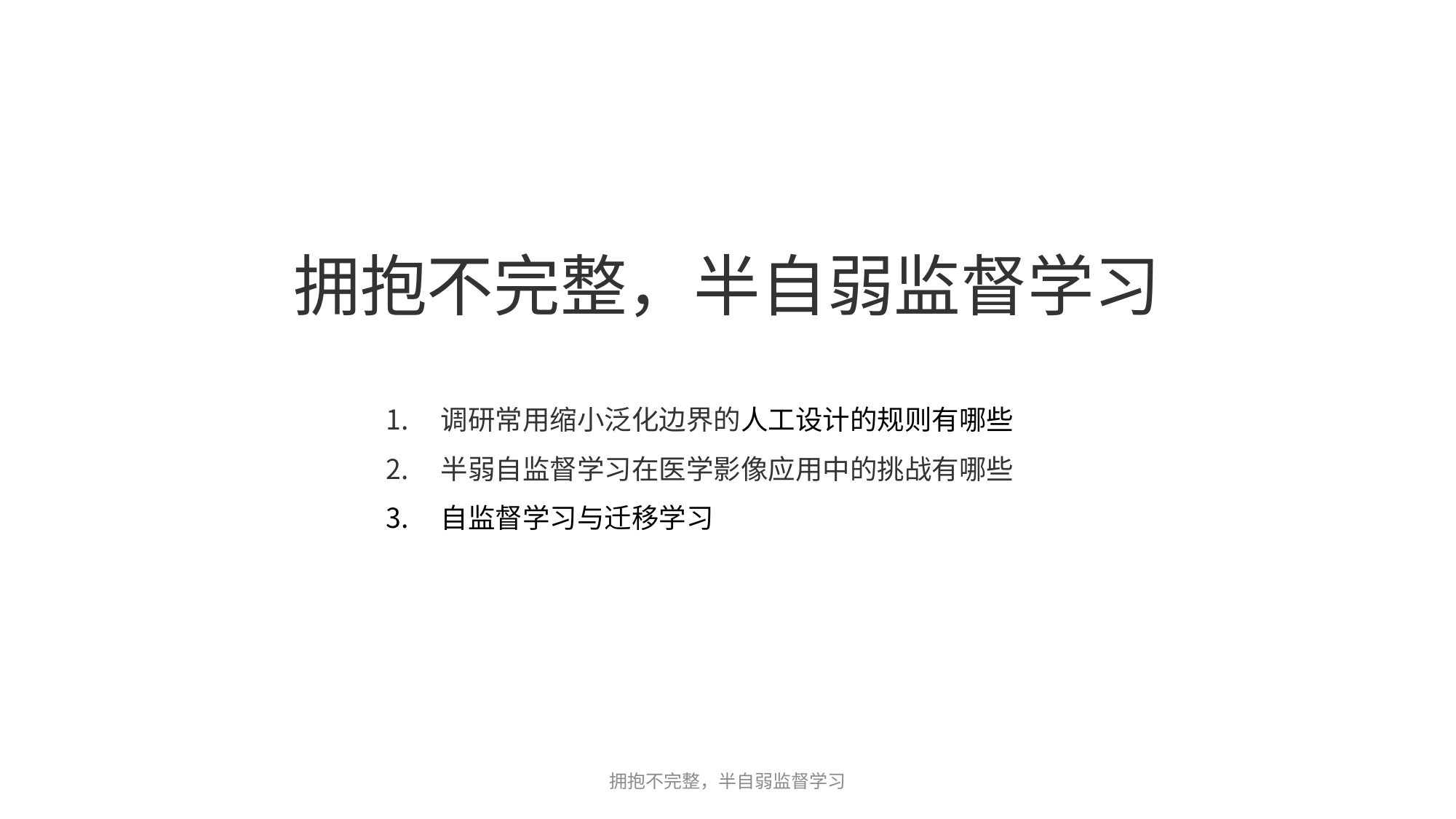

拥抱不完整，半自弱监督学习
调研常用缩小泛化边界的人工设计的规则有哪些
半弱自监督学习在医学影像应用中的挑战有哪些
自监督学习与迁移学习
拥抱不完整，半自弱监督学习